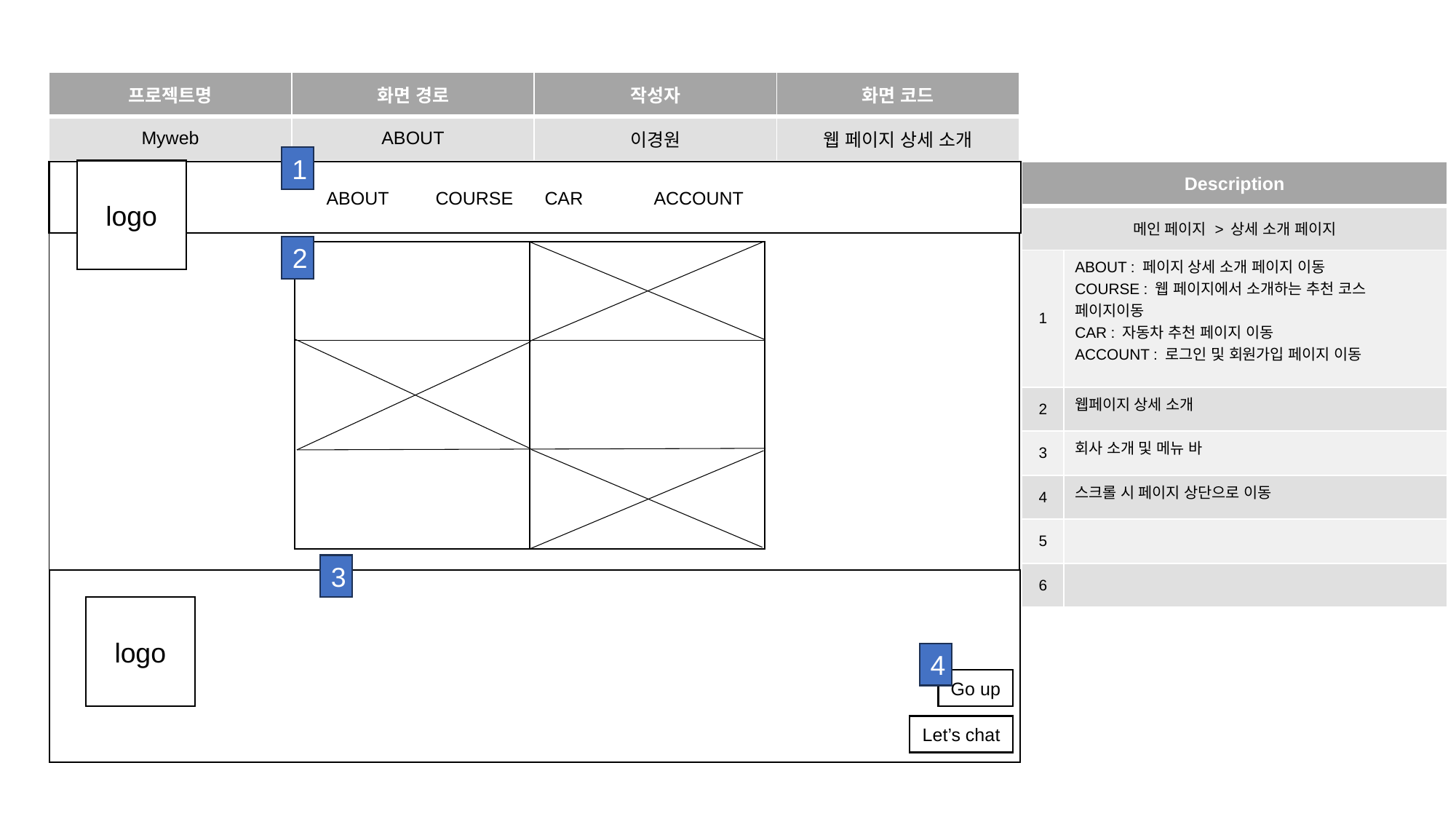

| 프로젝트명 | 화면 경로 | 작성자 | 화면 코드 |
| --- | --- | --- | --- |
| Myweb | ABOUT | 이경원 | 웹 페이지 상세 소개 |
1
logo

ABOUT	COURSE	CAR	ACCOUNT
| Description |  |
| --- | --- |
| 메인 페이지 > 상세 소개 페이지 |  |
| 1 | ABOUT : 페이지 상세 소개 페이지 이동 COURSE : 웹 페이지에서 소개하는 추천 코스 페이지이동 CAR : 자동차 추천 페이지 이동 ACCOUNT : 로그인 및 회원가입 페이지 이동 |
| 2 | 웹페이지 상세 소개 |
| 3 | 회사 소개 및 메뉴 바 |
| 4 | 스크롤 시 페이지 상단으로 이동 |
| 5 |  |
| 6 |  |
2

3

logo
4
Go up
Let’s chat